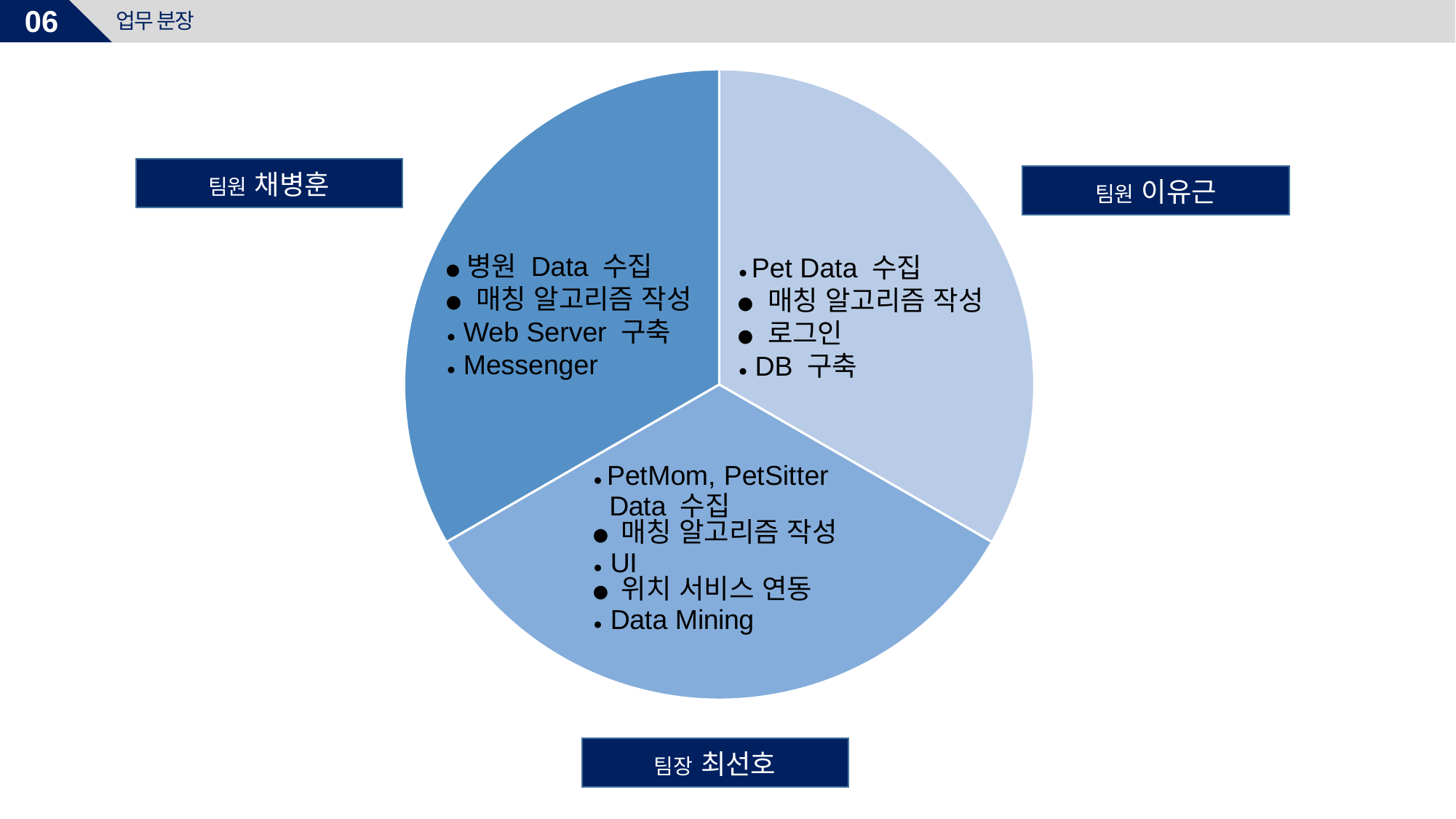

06

업무 분장

### Chart

| Category | 업무 분담 |
|---|---|
| 이유근 | 3.3 |
| 최선호 | 3.3 |
| 채병훈 | 3.3 |
● 병원 Data 수집
● 매칭 알고리즘 작성
● Web Server 구축
● Messenger

● Pet Data 수집
● 매칭 알고리즘 작성
● 로그인
● DB 구축